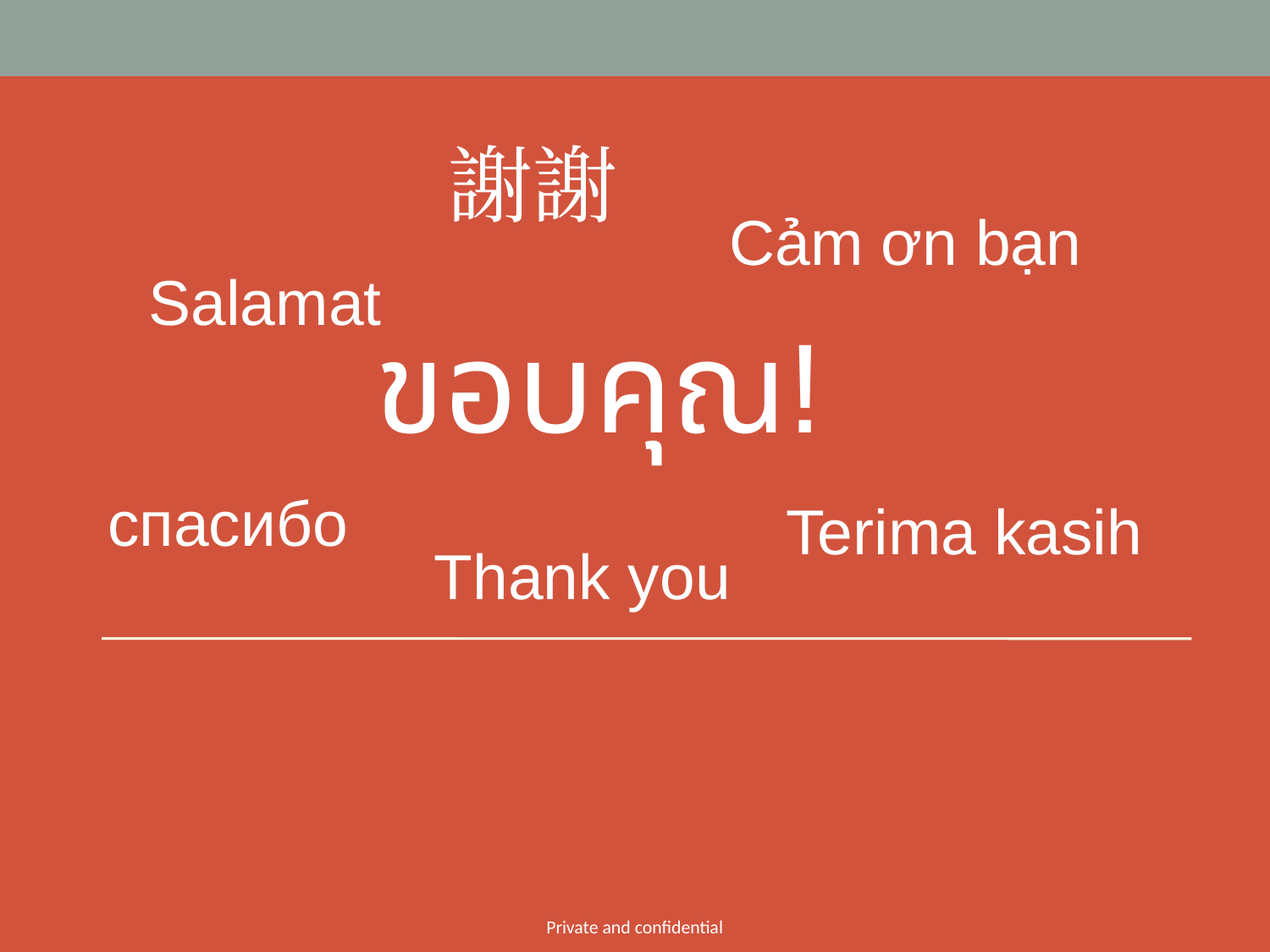

謝謝
Cảm ơn bạn
Salamat
ขอบคุณ!
#
спасибо
Terima kasih
Thank you